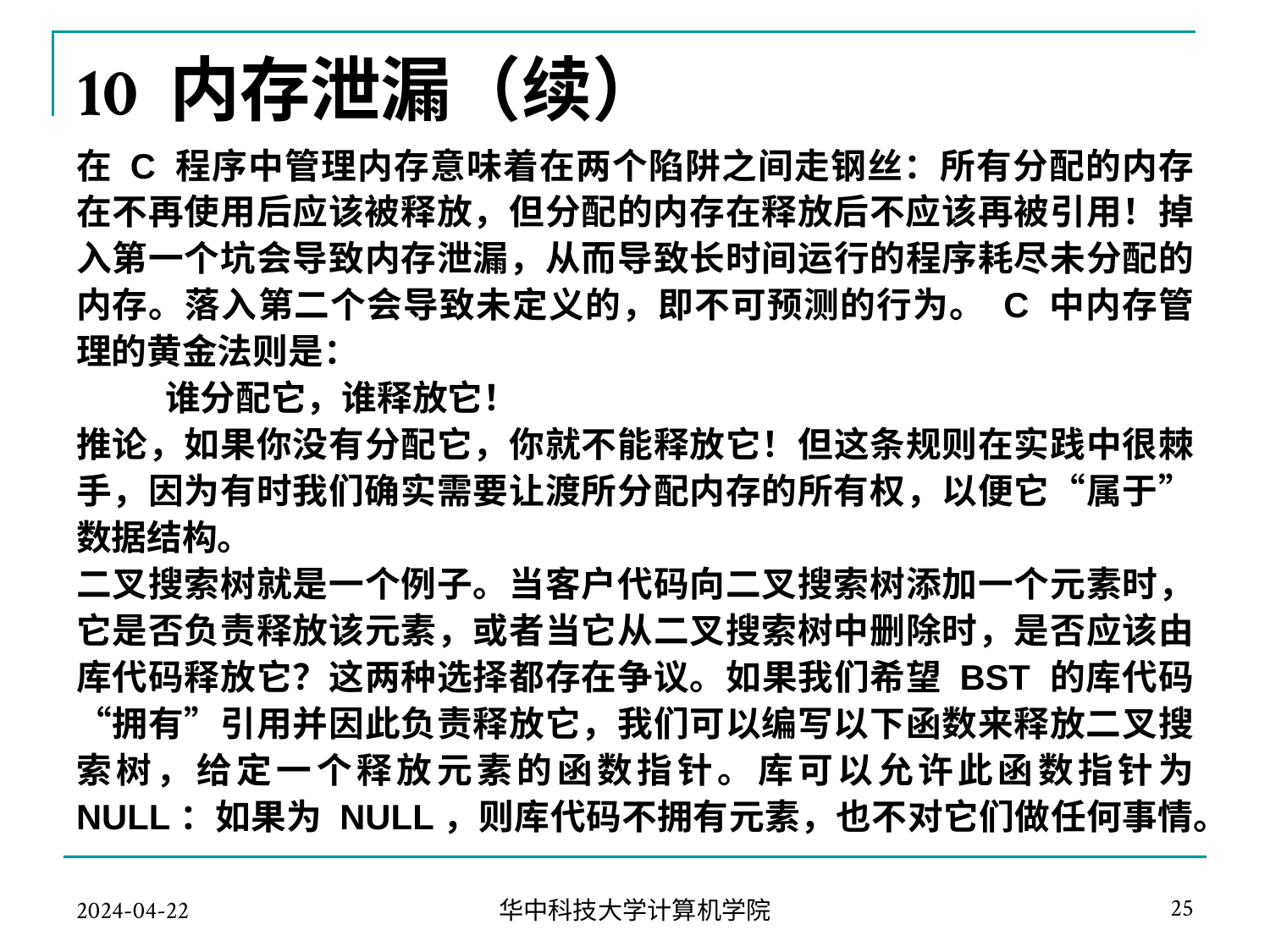

# 10 内存泄漏（续）
在 C 程序中管理内存意味着在两个陷阱之间走钢丝：所有分配的内存在不再使用后应该被释放，但分配的内存在释放后不应该再被引用！掉入第一个坑会导致内存泄漏，从而导致长时间运行的程序耗尽未分配的内存。落入第二个会导致未定义的，即不可预测的行为。 C 中内存管理的黄金法则是：
          谁分配它，谁释放它！
推论，如果你没有分配它，你就不能释放它！但这条规则在实践中很棘手，因为有时我们确实需要让渡所分配内存的所有权，以便它“属于”数据结构。
二叉搜索树就是一个例子。当客户代码向二叉搜索树添加一个元素时，它是否负责释放该元素，或者当它从二叉搜索树中删除时，是否应该由库代码释放它？这两种选择都存在争议。如果我们希望 BST 的库代码“拥有”引用并因此负责释放它，我们可以编写以下函数来释放二叉搜索树，给定一个释放元素的函数指针。库可以允许此函数指针为 NULL：如果为 NULL，则库代码不拥有元素，也不对它们做任何事情。
2024-04-22
25
华中科技大学计算机学院